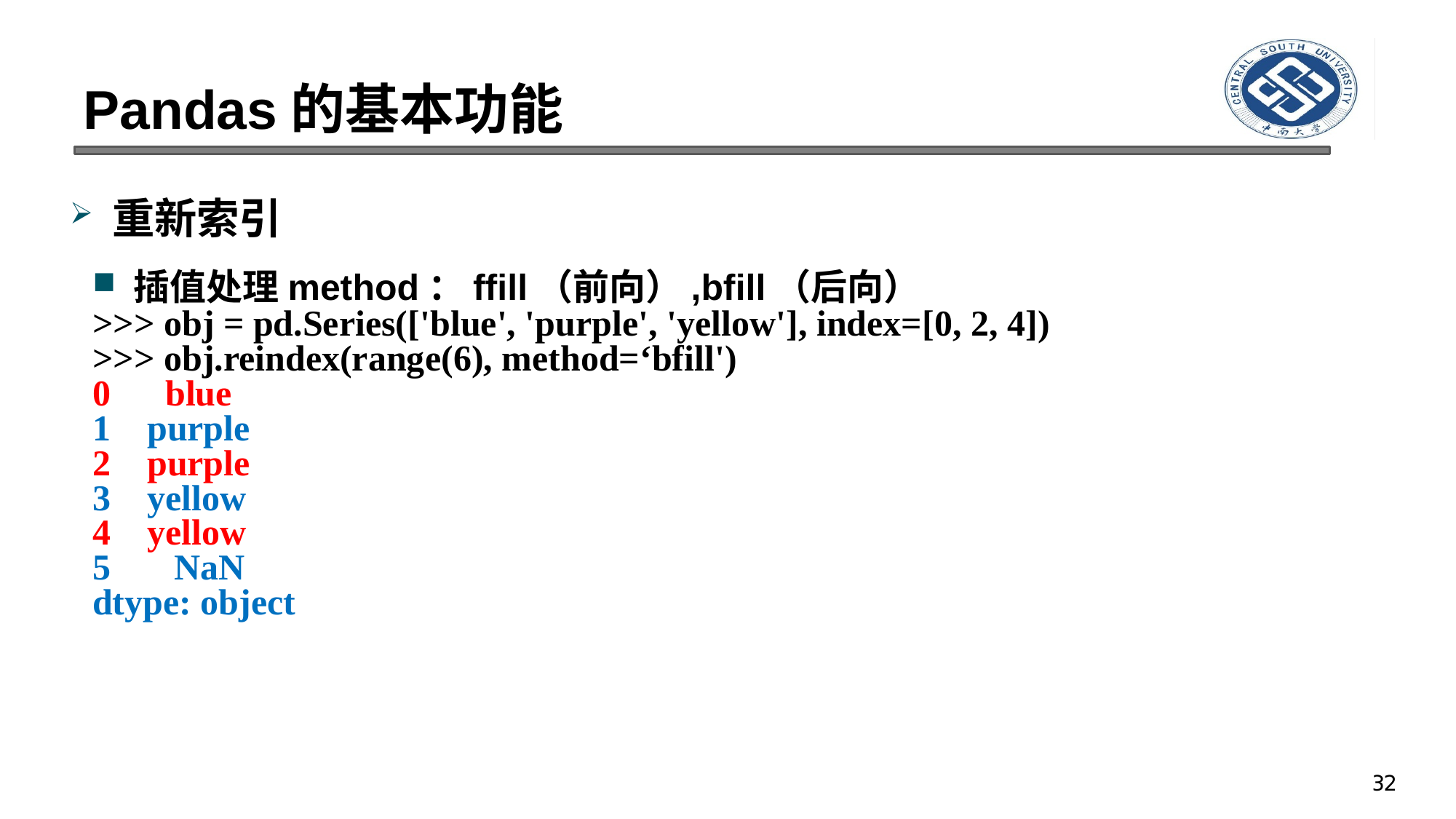

# Pandas的基本功能
重新索引
插值处理method：ffill（前向）,bfill（后向）
>>> obj = pd.Series(['blue', 'purple', 'yellow'], index=[0, 2, 4])
>>> obj.reindex(range(6), method=‘bfill')
0      blue
1    purple
2    purple
3    yellow
4    yellow
5       NaN
dtype: object
32